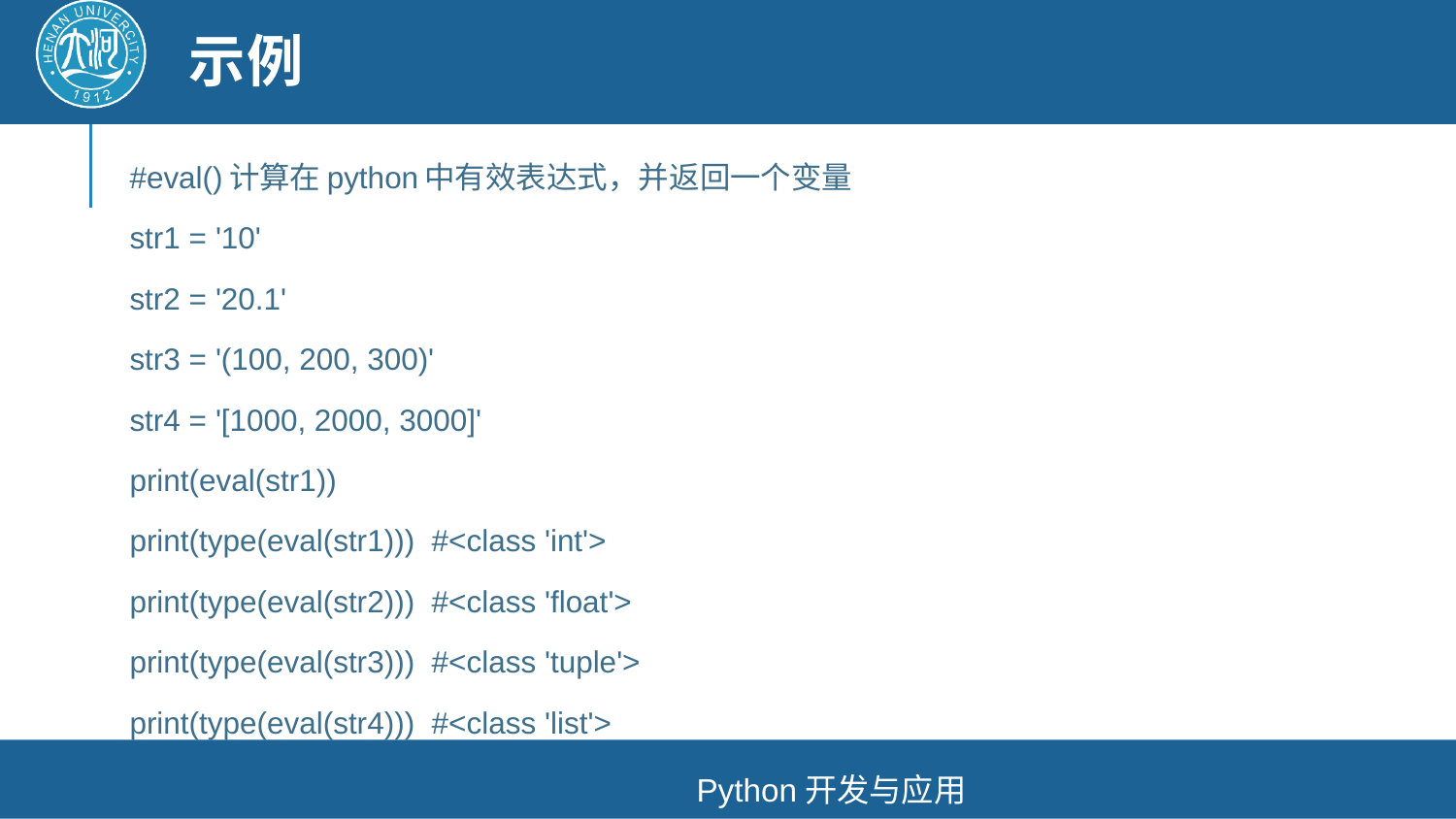

# 示例
#eval()计算在python中有效表达式，并返回一个变量
str1 = '10'
str2 = '20.1'
str3 = '(100, 200, 300)'
str4 = '[1000, 2000, 3000]'
print(eval(str1))
print(type(eval(str1)))  #<class 'int'>
print(type(eval(str2)))  #<class 'float'>
print(type(eval(str3)))  #<class 'tuple'>
print(type(eval(str4)))  #<class 'list'>

Python开发与应用
39